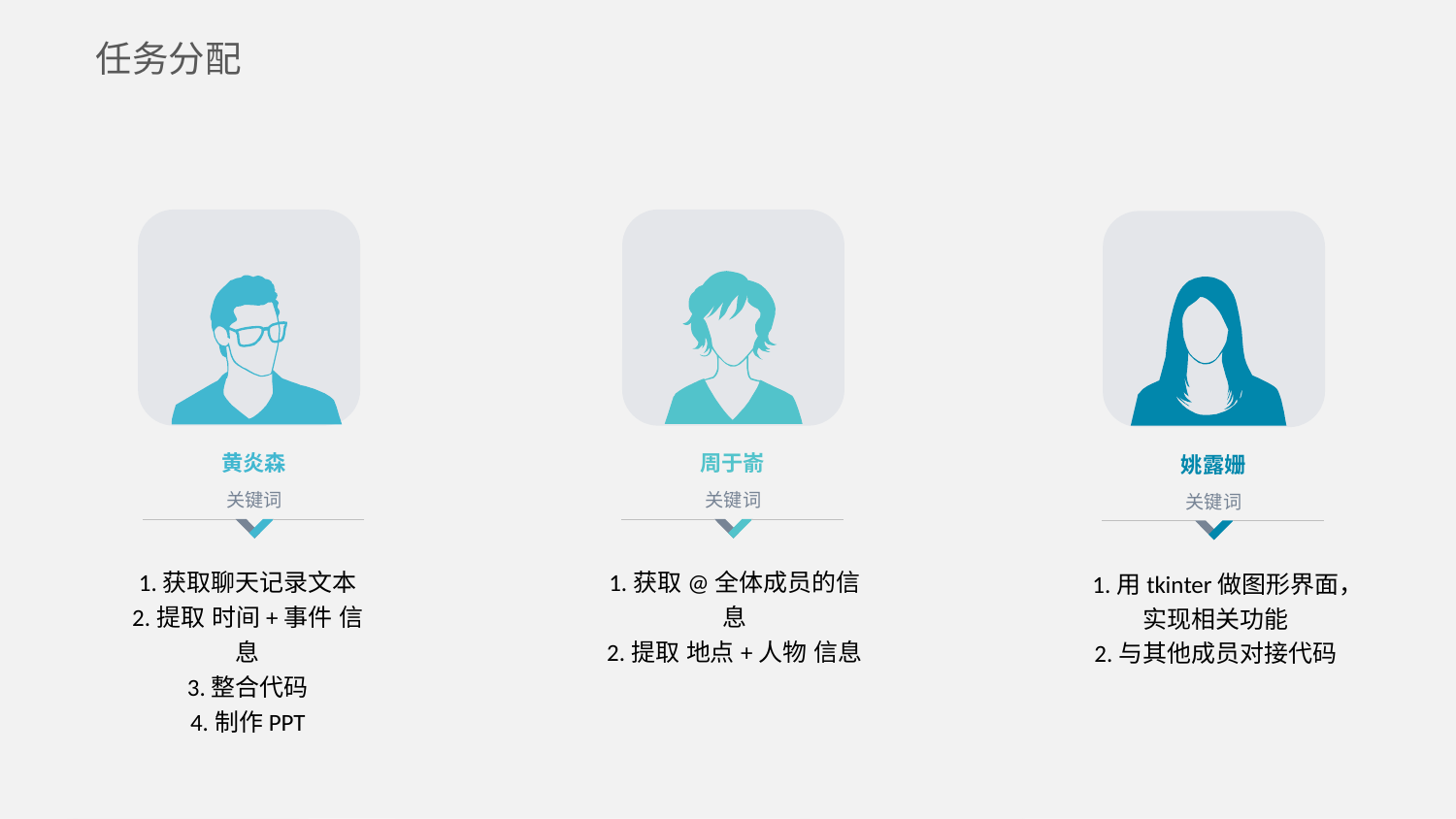

任务分配

黄炎森
关键词

1.获取聊天记录文本
2.提取 时间+事件 信息
3.整合代码
4.制作PPT

周于嵛
关键词

1.获取@全体成员的信息
2.提取 地点+人物 信息

姚露姗
关键词

1.用tkinter做图形界面，实现相关功能
2.与其他成员对接代码